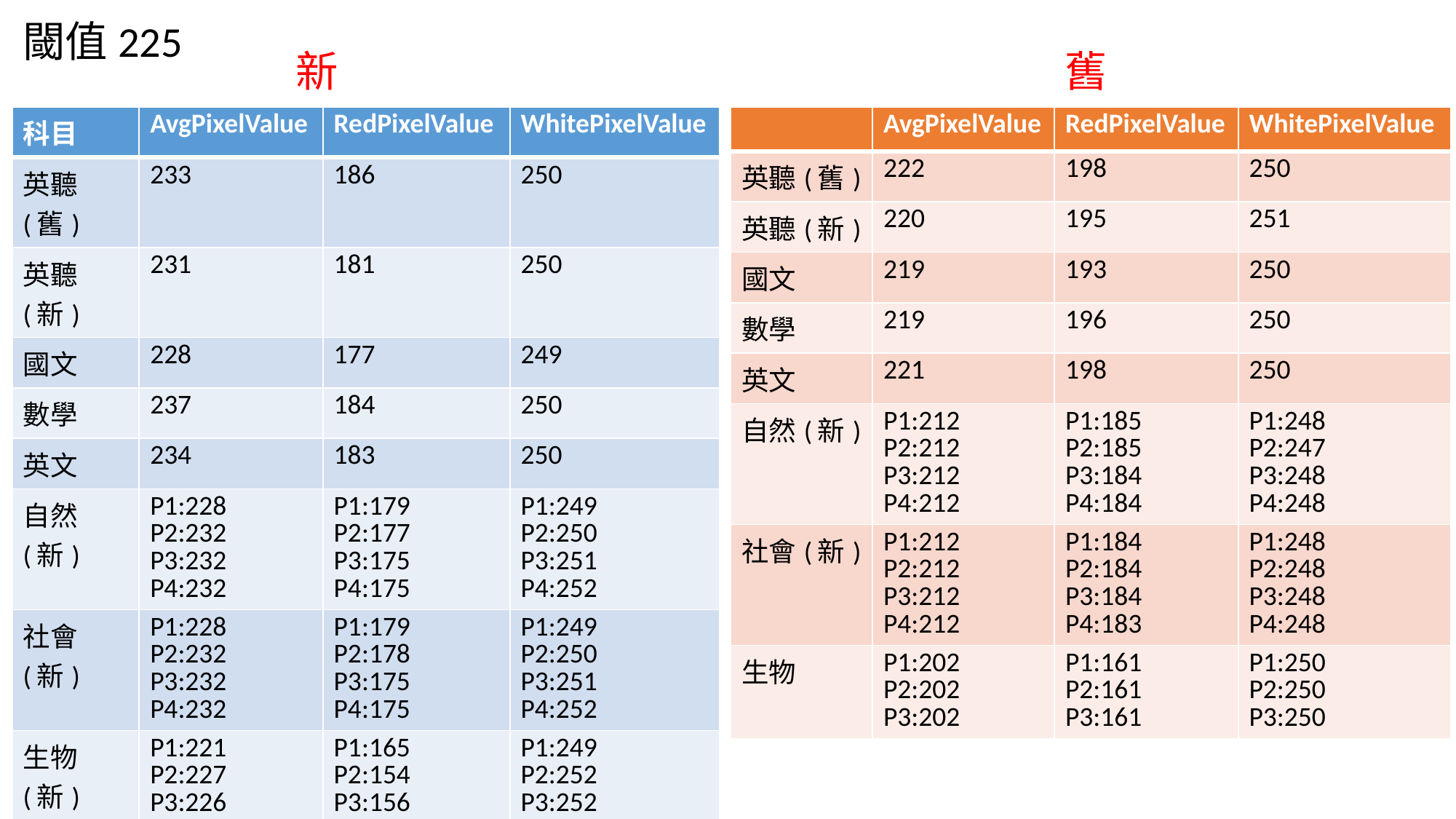

閾值225
新
舊
| 科目 | AvgPixelValue | RedPixelValue | WhitePixelValue |
| --- | --- | --- | --- |
| 英聽(舊) | 233 | 186 | 250 |
| 英聽(新) | 231 | 181 | 250 |
| 國文 | 228 | 177 | 249 |
| 數學 | 237 | 184 | 250 |
| 英文 | 234 | 183 | 250 |
| 自然(新) | P1:228 P2:232 P3:232 P4:232 | P1:179 P2:177 P3:175 P4:175 | P1:249 P2:250 P3:251 P4:252 |
| 社會(新) | P1:228 P2:232 P3:232 P4:232 | P1:179 P2:178 P3:175 P4:175 | P1:249 P2:250 P3:251 P4:252 |
| 生物(新) | P1:221 P2:227 P3:226 | P1:165 P2:154 P3:156 | P1:249 P2:252 P3:252 |
|  | AvgPixelValue | RedPixelValue | WhitePixelValue |
| --- | --- | --- | --- |
| 英聽(舊) | 222 | 198 | 250 |
| 英聽(新) | 220 | 195 | 251 |
| 國文 | 219 | 193 | 250 |
| 數學 | 219 | 196 | 250 |
| 英文 | 221 | 198 | 250 |
| 自然(新) | P1:212 P2:212 P3:212 P4:212 | P1:185 P2:185 P3:184 P4:184 | P1:248 P2:247 P3:248 P4:248 |
| 社會(新) | P1:212 P2:212 P3:212 P4:212 | P1:184 P2:184 P3:184 P4:183 | P1:248 P2:248 P3:248 P4:248 |
| 生物 | P1:202 P2:202 P3:202 | P1:161 P2:161 P3:161 | P1:250 P2:250 P3:250 |